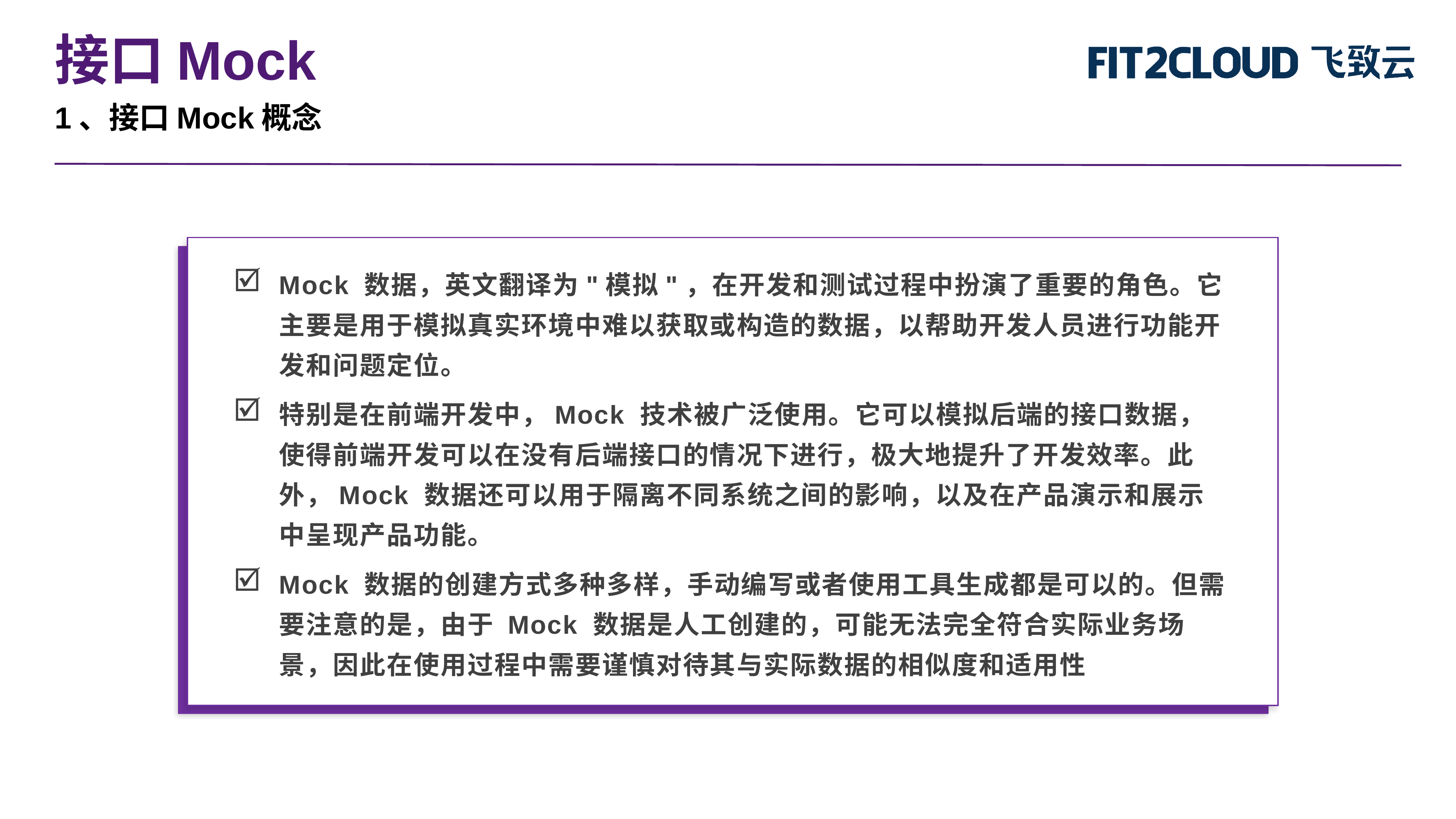

接口Mock
1、接口Mock概念

Mock 数据，英文翻译为"模拟"，在开发和测试过程中扮演了重要的角色。它主要是用于模拟真实环境中难以获取或构造的数据，以帮助开发人员进行功能开发和问题定位。
特别是在前端开发中，Mock 技术被广泛使用。它可以模拟后端的接口数据，使得前端开发可以在没有后端接口的情况下进行，极大地提升了开发效率。此外，Mock 数据还可以用于隔离不同系统之间的影响，以及在产品演示和展示中呈现产品功能。
Mock 数据的创建方式多种多样，手动编写或者使用工具生成都是可以的。但需要注意的是，由于 Mock 数据是人工创建的，可能无法完全符合实际业务场景，因此在使用过程中需要谨慎对待其与实际数据的相似度和适用性